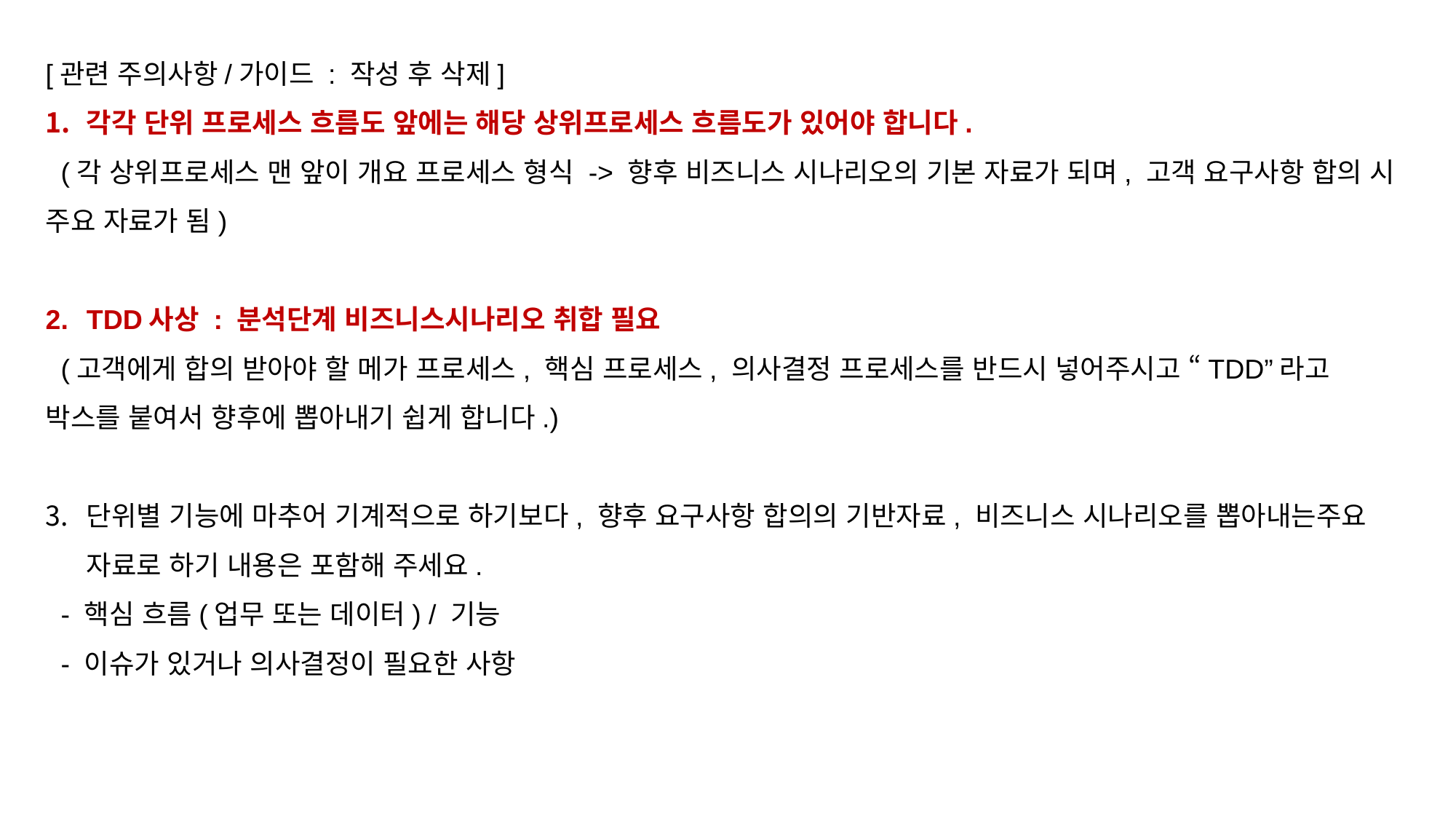

[관련 주의사항/가이드 : 작성 후 삭제]
각각 단위 프로세스 흐름도 앞에는 해당 상위프로세스 흐름도가 있어야 합니다.
  (각 상위프로세스 맨 앞이 개요 프로세스 형식 -> 향후 비즈니스 시나리오의 기본 자료가 되며, 고객 요구사항 합의 시 주요 자료가 됨)

TDD사상 : 분석단계 비즈니스시나리오 취합 필요
  (고객에게 합의 받아야 할 메가 프로세스, 핵심 프로세스, 의사결정 프로세스를 반드시 넣어주시고 “TDD”라고 박스를 붙여서 향후에 뽑아내기 쉽게 합니다.)

단위별 기능에 마추어 기계적으로 하기보다, 향후 요구사항 합의의 기반자료, 비즈니스 시나리오를 뽑아내는주요 자료로 하기 내용은 포함해 주세요.
  - 핵심 흐름(업무 또는 데이터) / 기능
  - 이슈가 있거나 의사결정이 필요한 사항